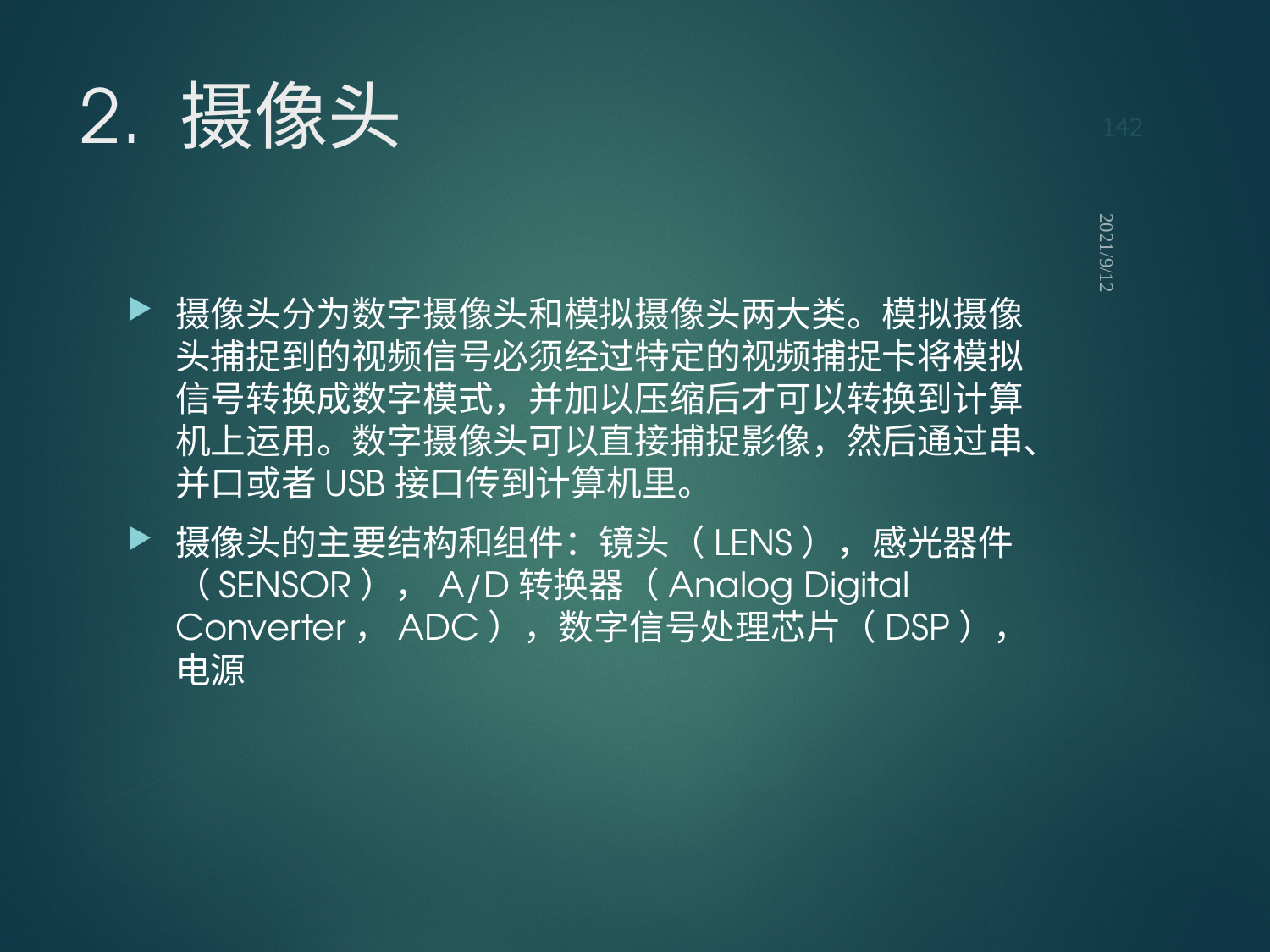

142
# 2. 摄像头
2021/9/12
摄像头分为数字摄像头和模拟摄像头两大类。模拟摄像头捕捉到的视频信号必须经过特定的视频捕捉卡将模拟信号转换成数字模式，并加以压缩后才可以转换到计算机上运用。数字摄像头可以直接捕捉影像，然后通过串、并口或者USB接口传到计算机里。
摄像头的主要结构和组件：镜头（LENS），感光器件（SENSOR），A/D转换器（Analog Digital Converter，ADC），数字信号处理芯片（DSP），电源